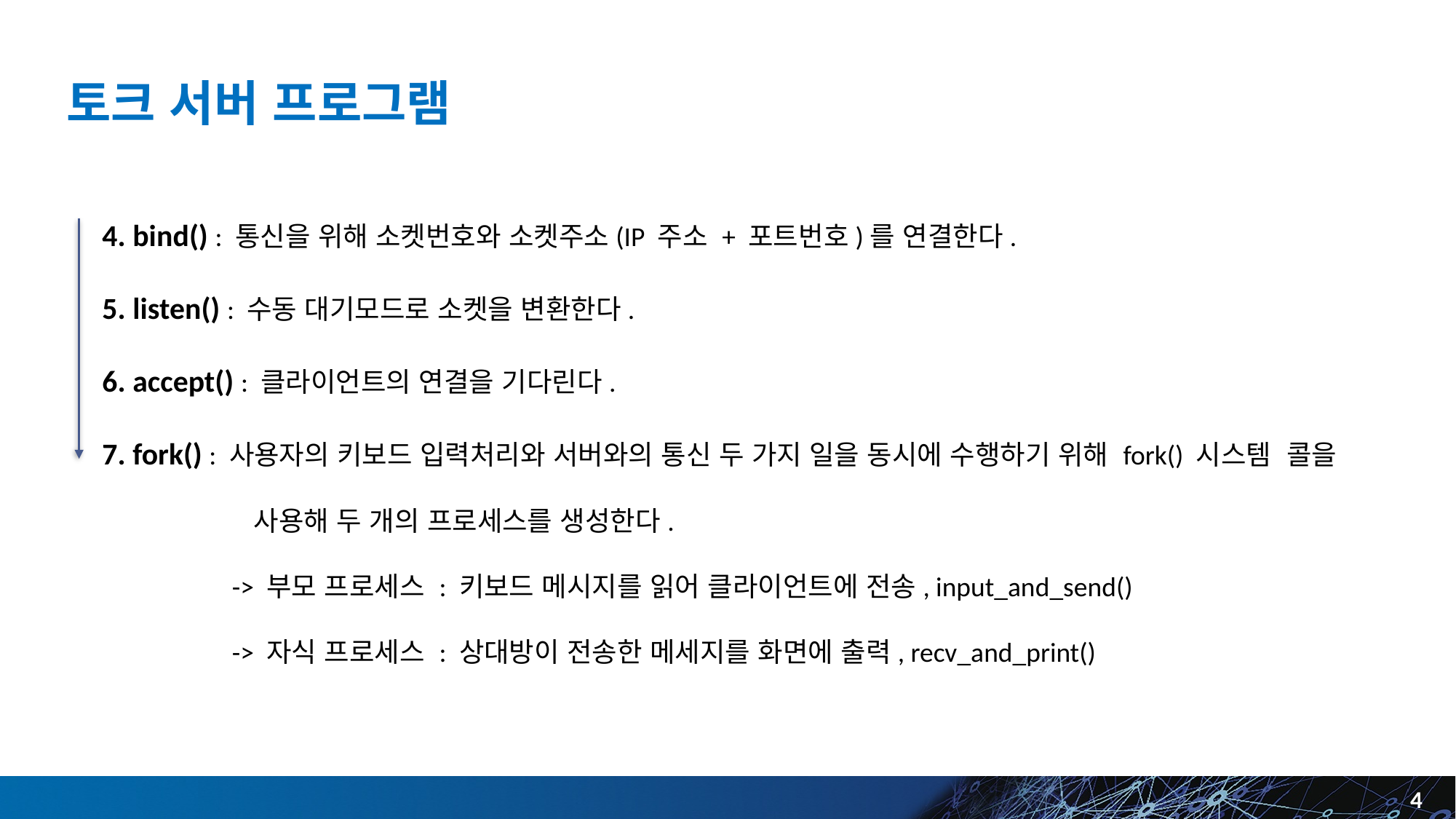

토크 서버 프로그램
4. bind() : 통신을 위해 소켓번호와 소켓주소(IP 주소 + 포트번호)를 연결한다.
5. listen() : 수동 대기모드로 소켓을 변환한다.
6. accept() : 클라이언트의 연결을 기다린다.
7. fork() : 사용자의 키보드 입력처리와 서버와의 통신 두 가지 일을 동시에 수행하기 위해 fork() 시스템  콜을
                   사용해 두 개의 프로세스를 생성한다.
                     -> 부모 프로세스 : 키보드 메시지를 읽어 클라이언트에 전송, input_and_send()
                     -> 자식 프로세스 : 상대방이 전송한 메세지를 화면에 출력, recv_and_print()

4